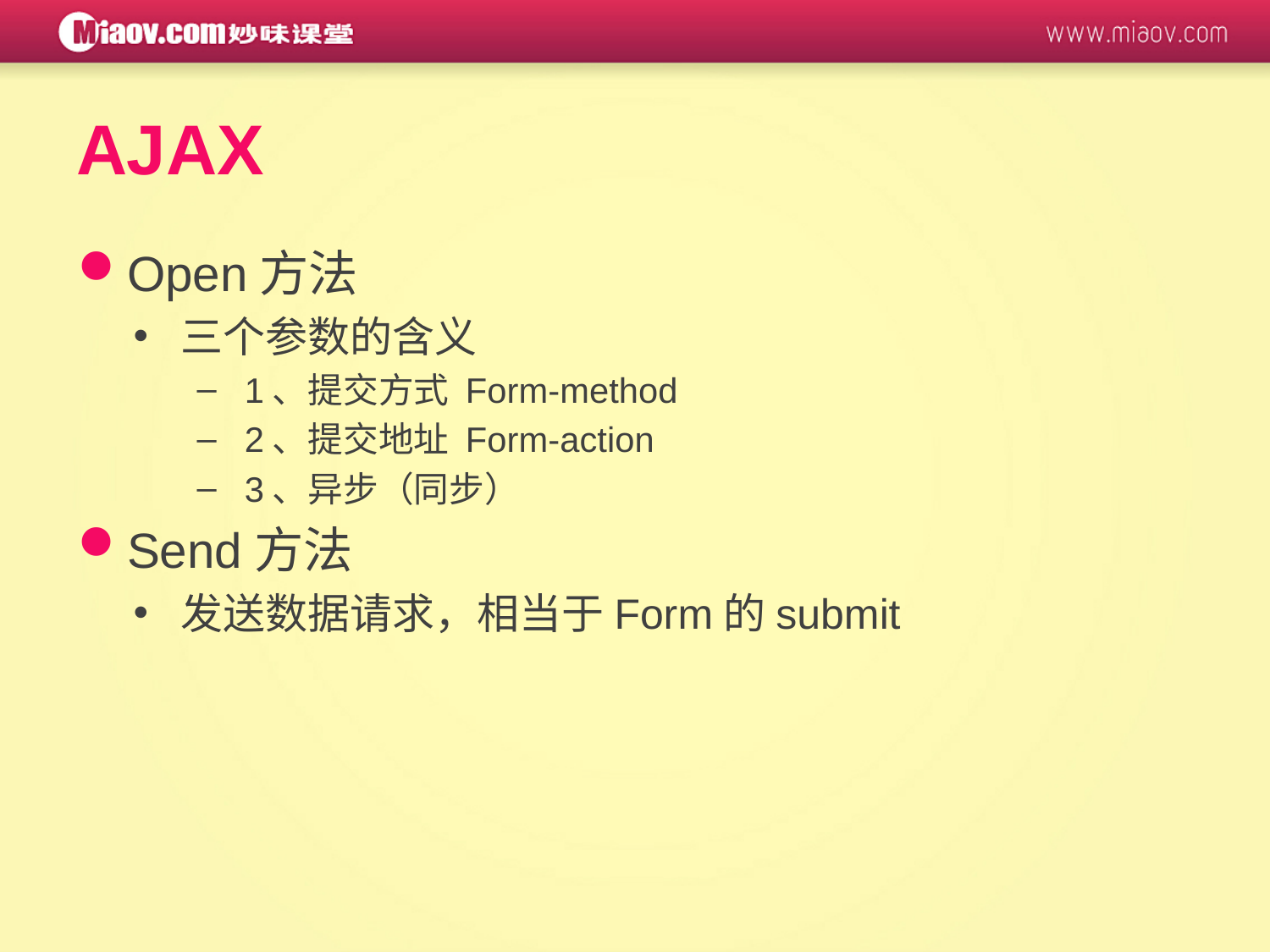

# AJAX
Open方法
三个参数的含义
1、提交方式 Form-method
2、提交地址 Form-action
3、异步（同步）
Send方法
发送数据请求，相当于Form的submit